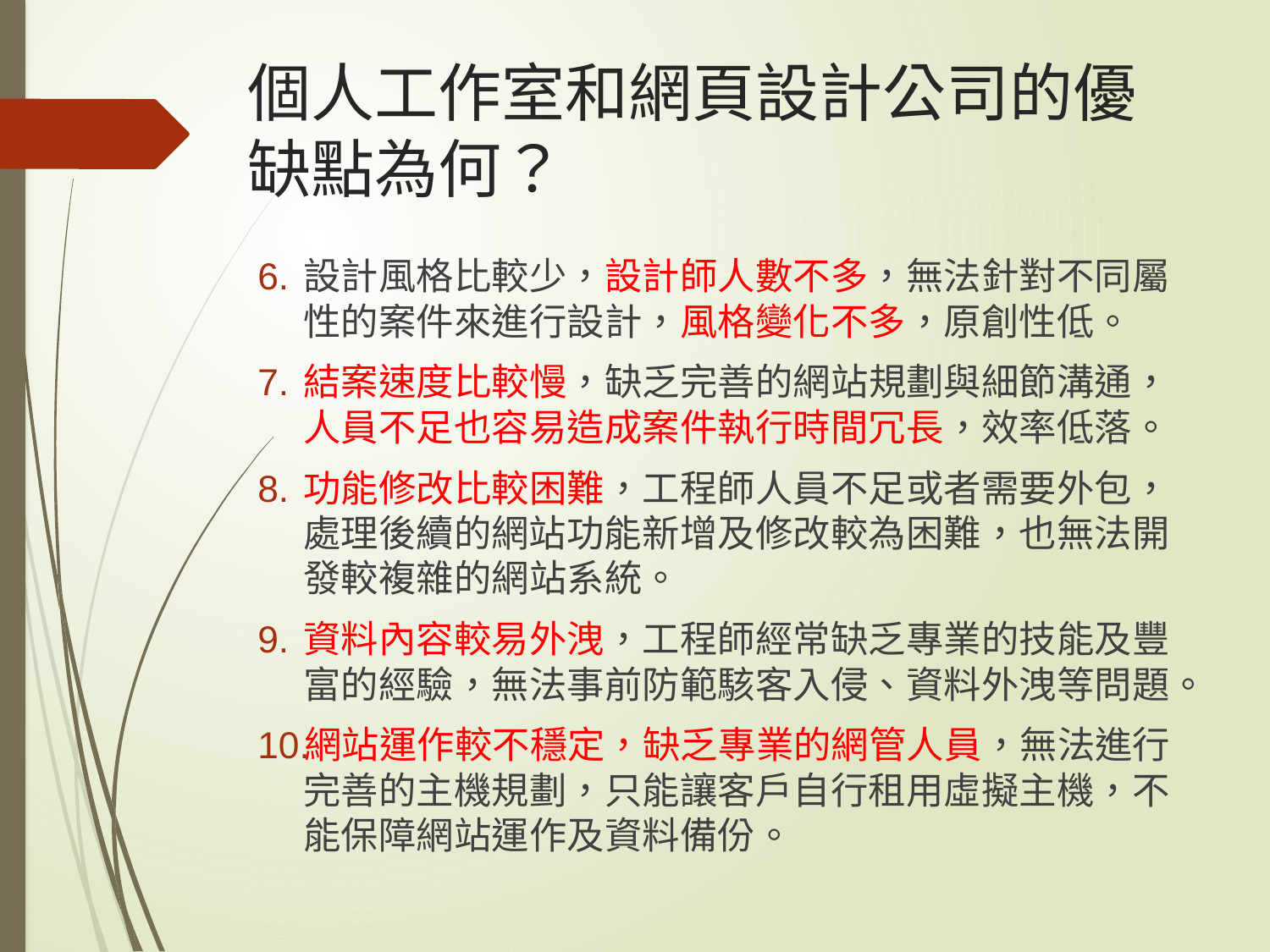

# 個人工作室和網頁設計公司的優缺點為何？
設計風格比較少，設計師人數不多，無法針對不同屬性的案件來進行設計，風格變化不多，原創性低。
結案速度比較慢，缺乏完善的網站規劃與細節溝通，人員不足也容易造成案件執行時間冗長，效率低落。
功能修改比較困難，工程師人員不足或者需要外包，處理後續的網站功能新增及修改較為困難，也無法開發較複雜的網站系統。
資料內容較易外洩，工程師經常缺乏專業的技能及豐富的經驗，無法事前防範駭客入侵、資料外洩等問題。
網站運作較不穩定，缺乏專業的網管人員，無法進行完善的主機規劃，只能讓客戶自行租用虛擬主機，不能保障網站運作及資料備份。